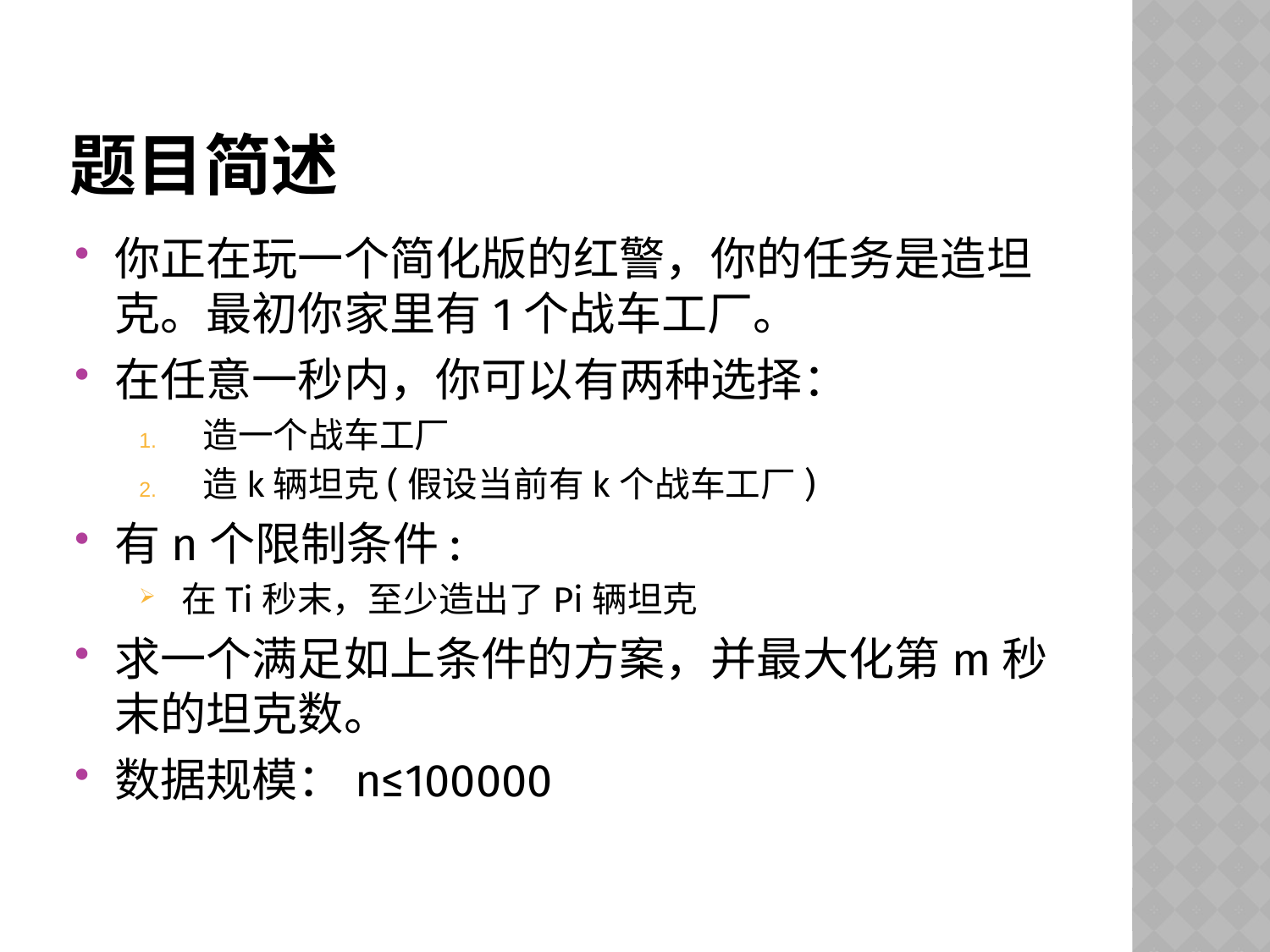

# 题目简述
你正在玩一个简化版的红警，你的任务是造坦克。最初你家里有1个战车工厂。
在任意一秒内，你可以有两种选择：
造一个战车工厂
造k辆坦克(假设当前有k个战车工厂)
有n个限制条件:
在Ti秒末，至少造出了Pi辆坦克
求一个满足如上条件的方案，并最大化第m秒末的坦克数。
数据规模：n≤100000